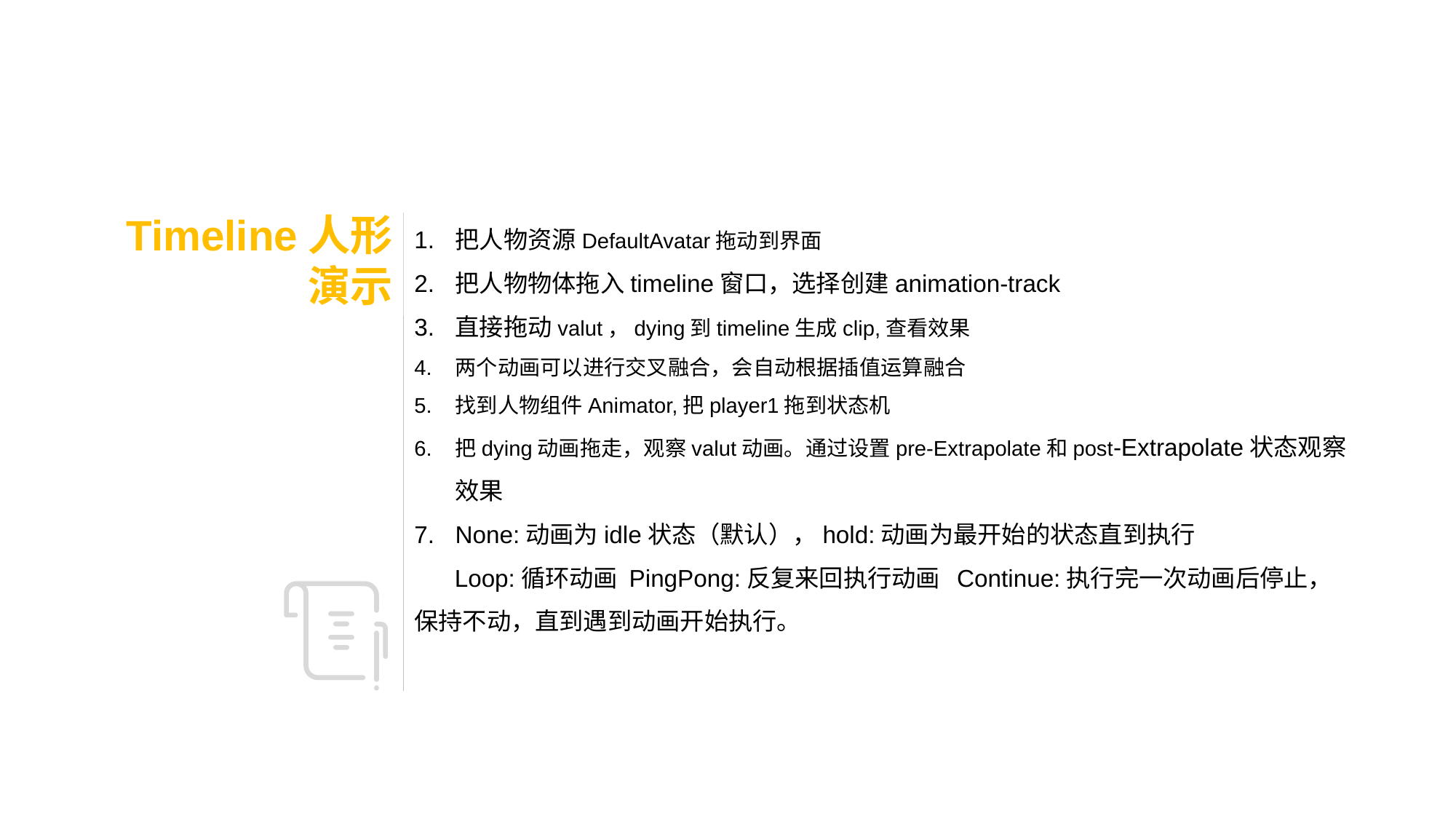

Timeline人形演示
把人物资源DefaultAvatar拖动到界面
把人物物体拖入timeline窗口，选择创建animation-track
直接拖动valut，dying到timeline生成clip,查看效果
两个动画可以进行交叉融合，会自动根据插值运算融合
找到人物组件Animator,把player1拖到状态机
把dying动画拖走，观察valut动画。通过设置pre-Extrapolate和post-Extrapolate状态观察效果
None:动画为idle状态（默认），hold:动画为最开始的状态直到执行
      Loop:循环动画 PingPong:反复来回执行动画  Continue:执行完一次动画后停止，保持不动，直到遇到动画开始执行。